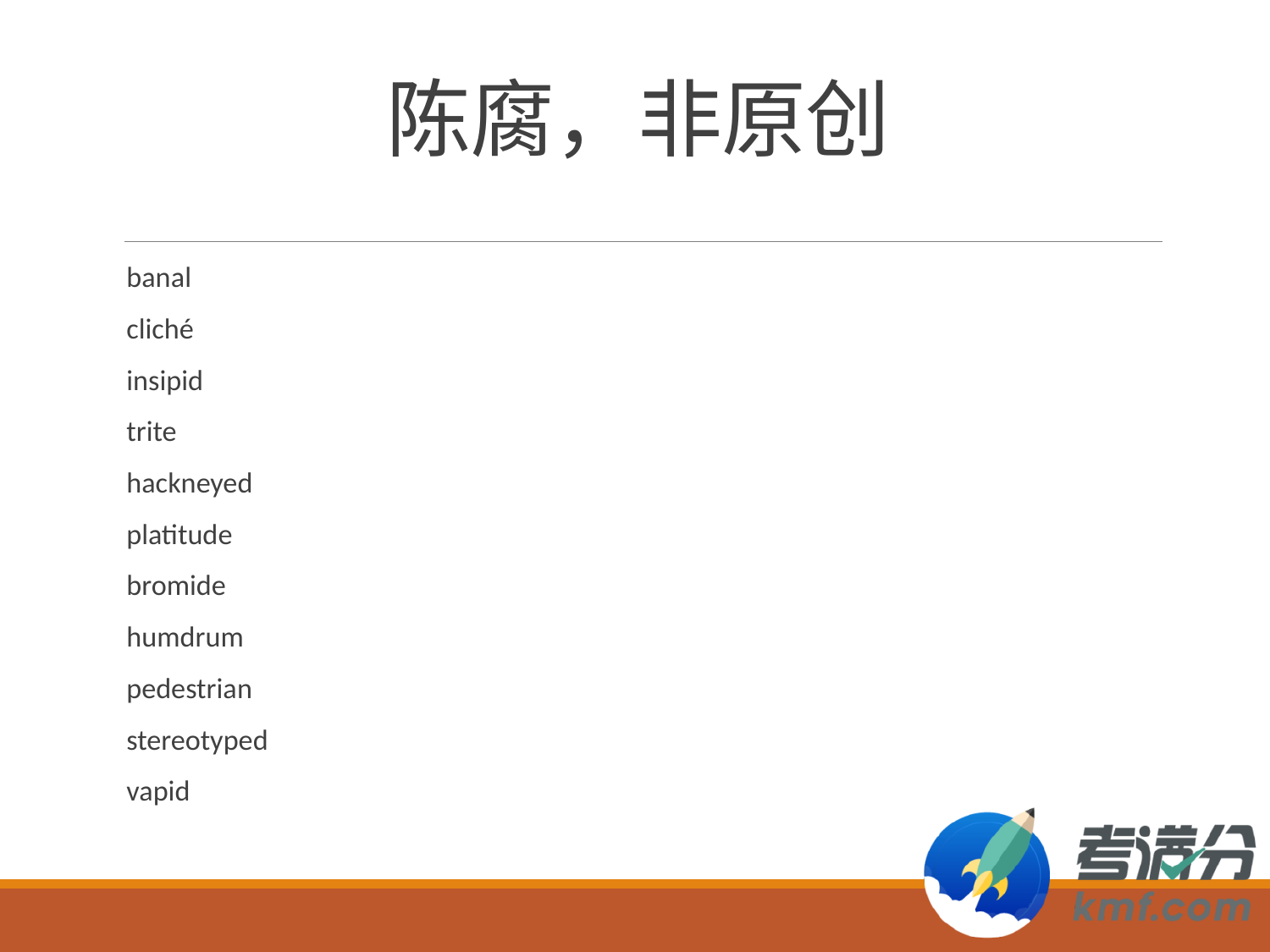

# 陈腐，非原创
banal
cliché
insipid
trite
hackneyed
platitude
bromide
humdrum
pedestrian
stereotyped
vapid